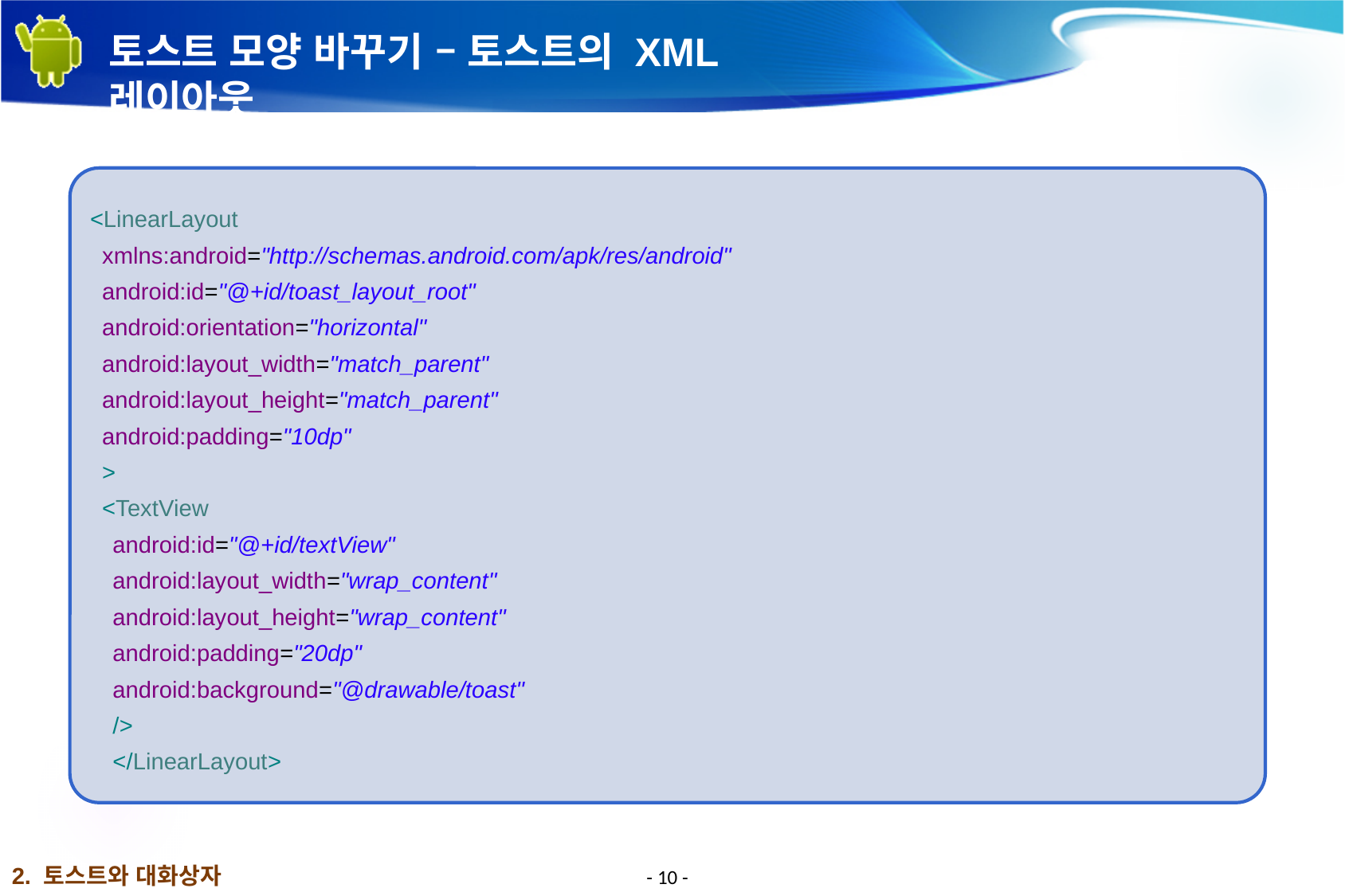

# 토스트 모양 바꾸기 – 토스트의 XML 레이아웃
<LinearLayout
xmlns:android="http://schemas.android.com/apk/res/android"
android:id="@+id/toast_layout_root"
android:orientation="horizontal"
android:layout_width="match_parent"
android:layout_height="match_parent"
android:padding="10dp"
>
<TextView
android:id="@+id/textView"
android:layout_width="wrap_content"
android:layout_height="wrap_content"
android:padding="20dp"
android:background="@drawable/toast"
/>
</LinearLayout>
2. 토스트와 대화상자